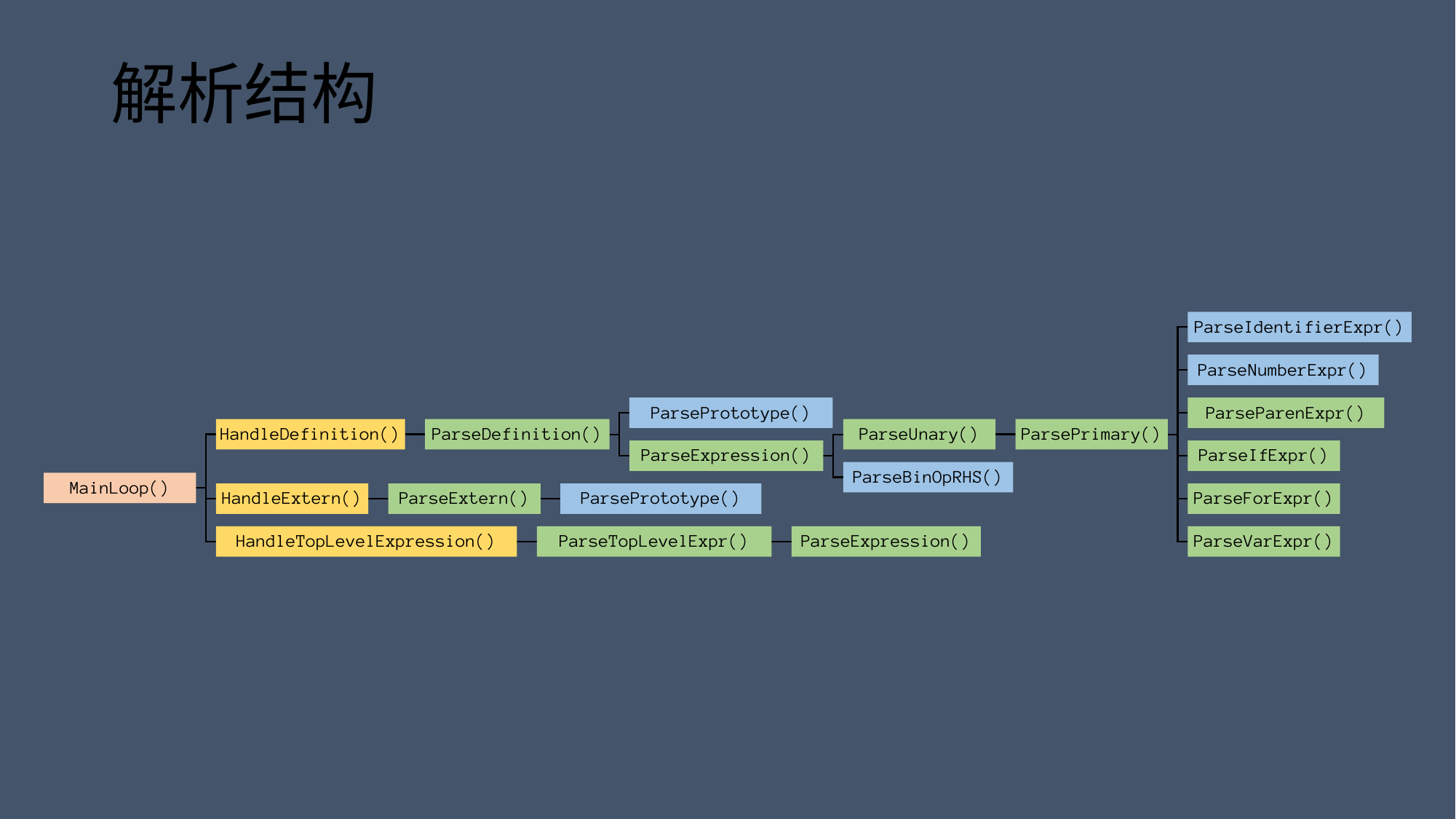

# 解析结构
MainLoop()
HandleDefinition()
ParseDefinition()
ParsePrototype()
ParseExpression()
ParseUnary()
ParsePrimary()
ParseIdentifierExpr()
ParseNumberExpr()
ParseParenExpr()
ParseIfExpr()
ParseForExpr()
ParseVarExpr()
ParseBinOpRHS()
HandleExtern()
ParseExtern()
ParsePrototype()
HandleTopLevelExpression()
ParseTopLevelExpr()
ParseExpression()